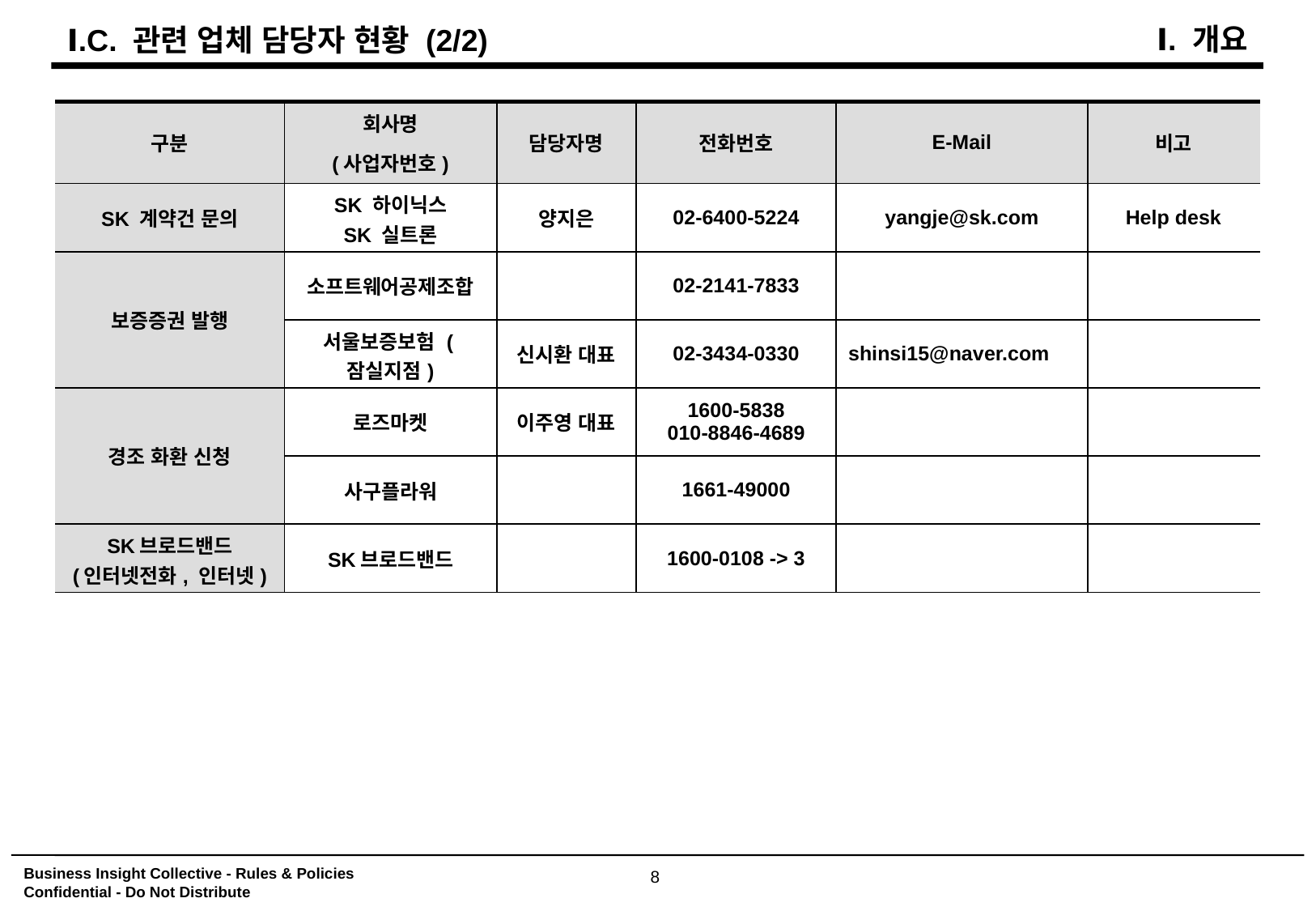

Ⅰ. 개요
Ⅰ.C. 관련 업체 담당자 현황 (2/2)
| 구분 | 회사명 (사업자번호) | 담당자명 | 전화번호 | E-Mail | 비고 |
| --- | --- | --- | --- | --- | --- |
| SK 계약건 문의 | SK 하이닉스 SK 실트론 | 양지은 | 02-6400-5224 | yangje@sk.com | Help desk |
| 보증증권 발행 | 소프트웨어공제조합 |  | 02-2141-7833 |  |  |
|  | 서울보증보험 (잠실지점) | 신시환 대표 | 02-3434-0330 | shinsi15@naver.com |  |
| 경조 화환 신청 | 로즈마켓 | 이주영 대표 | 1600-5838 010-8846-4689 |  |  |
|  | 사구플라워 |  | 1661-49000 |  |  |
| SK브로드밴드 (인터넷전화, 인터넷) | SK브로드밴드 |  | 1600-0108 -> 3 |  |  |